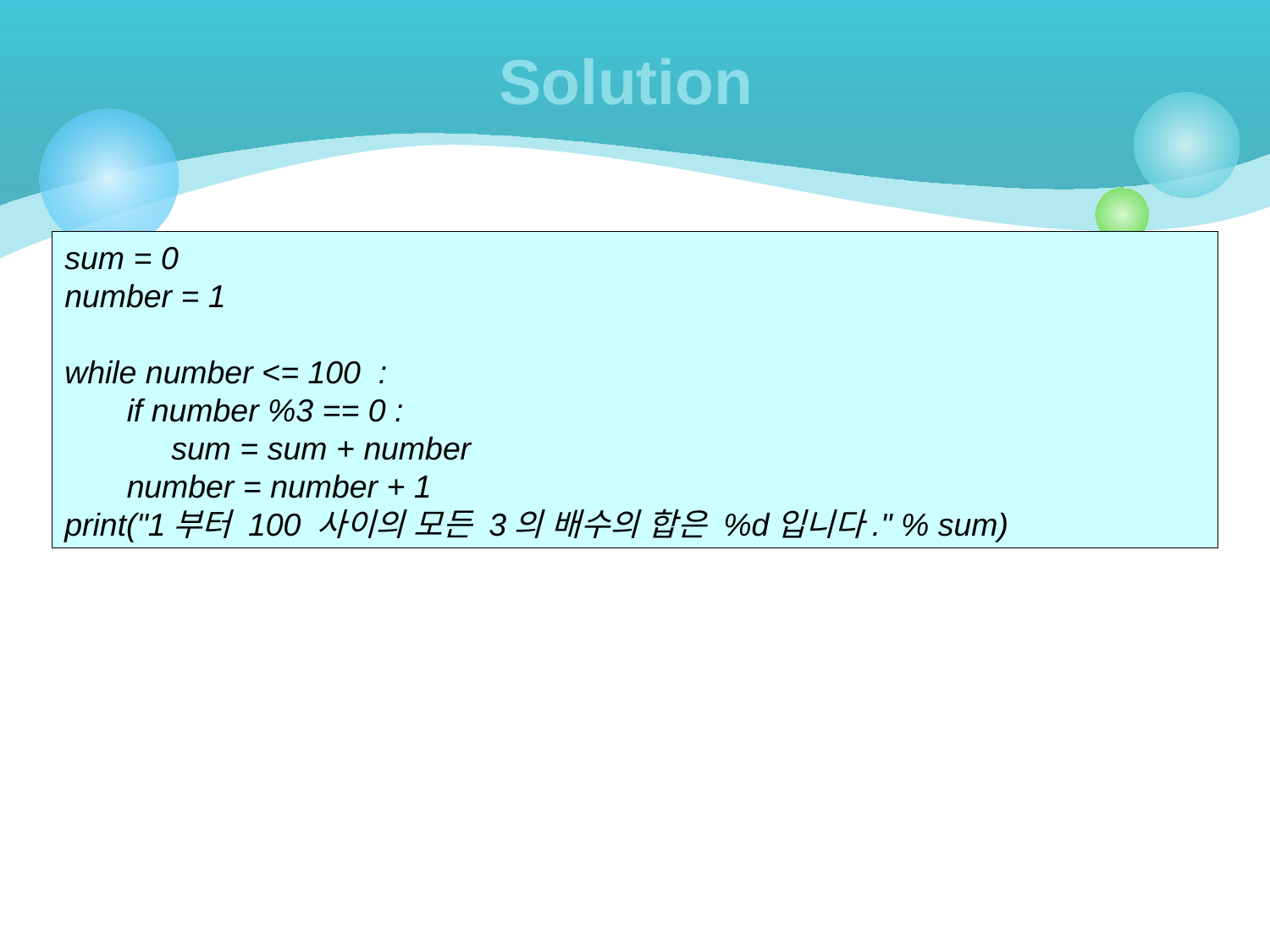

# Solution
sum = 0
number = 1

while number <= 100  :
       if number %3 == 0 :
            sum = sum + number
       number = number + 1
print("1부터 100 사이의 모든 3의 배수의 합은 %d입니다." % sum)